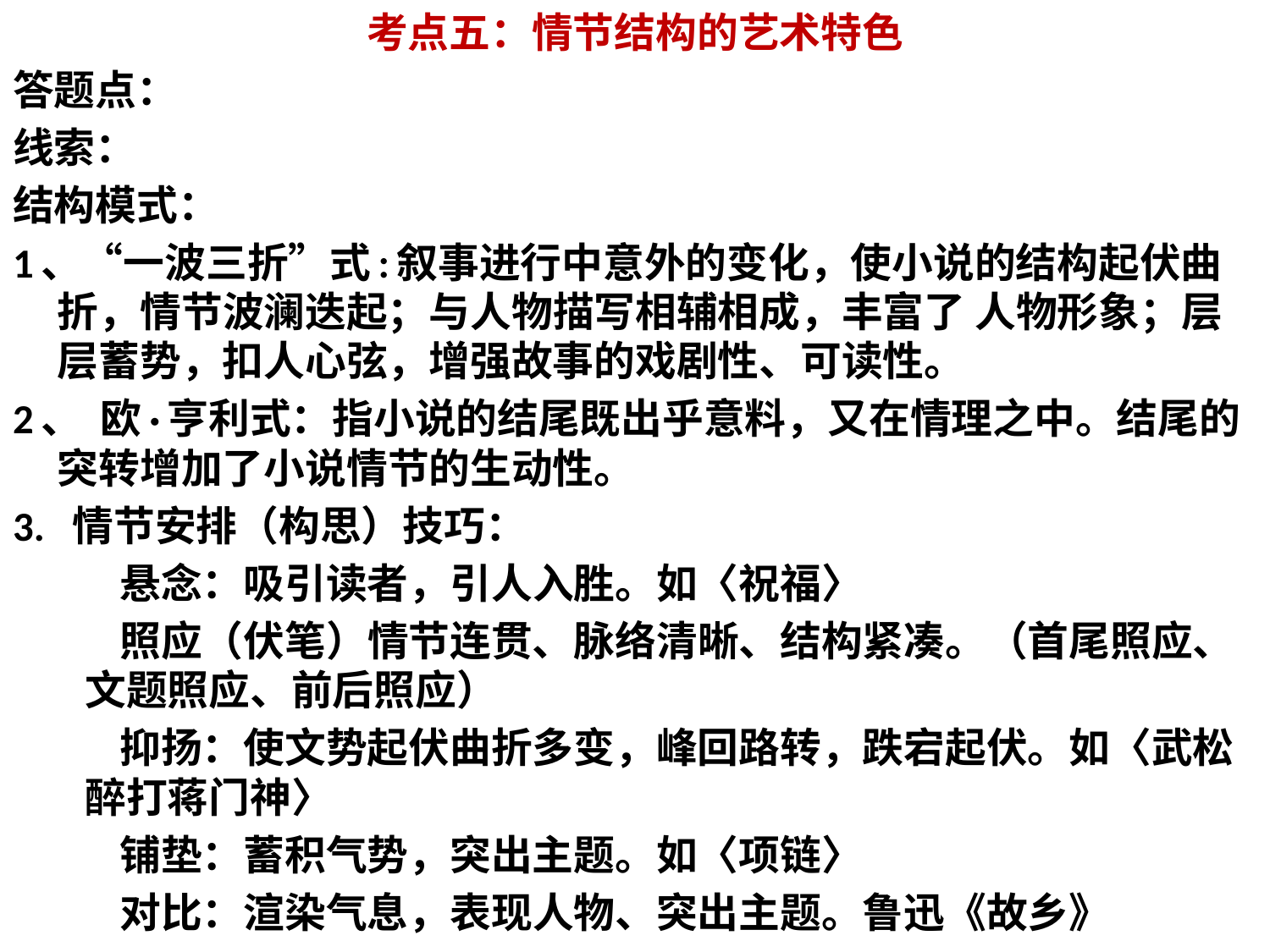

考点五：情节结构的艺术特色
答题点：
线索：
结构模式：
1、“一波三折”式:叙事进行中意外的变化，使小说的结构起伏曲折，情节波澜迭起；与人物描写相辅相成，丰富了 人物形象；层层蓄势，扣人心弦，增强故事的戏剧性、可读性。
2、  欧·亨利式：指小说的结尾既出乎意料，又在情理之中。结尾的突转增加了小说情节的生动性。
3. 情节安排（构思）技巧：
悬念：吸引读者，引人入胜。如〈祝福〉
照应（伏笔）情节连贯、脉络清晰、结构紧凑。（首尾照应、文题照应、前后照应）
抑扬：使文势起伏曲折多变，峰回路转，跌宕起伏。如〈武松醉打蒋门神〉
铺垫：蓄积气势，突出主题。如〈项链〉
对比：渲染气息，表现人物、突出主题。鲁迅《故乡》